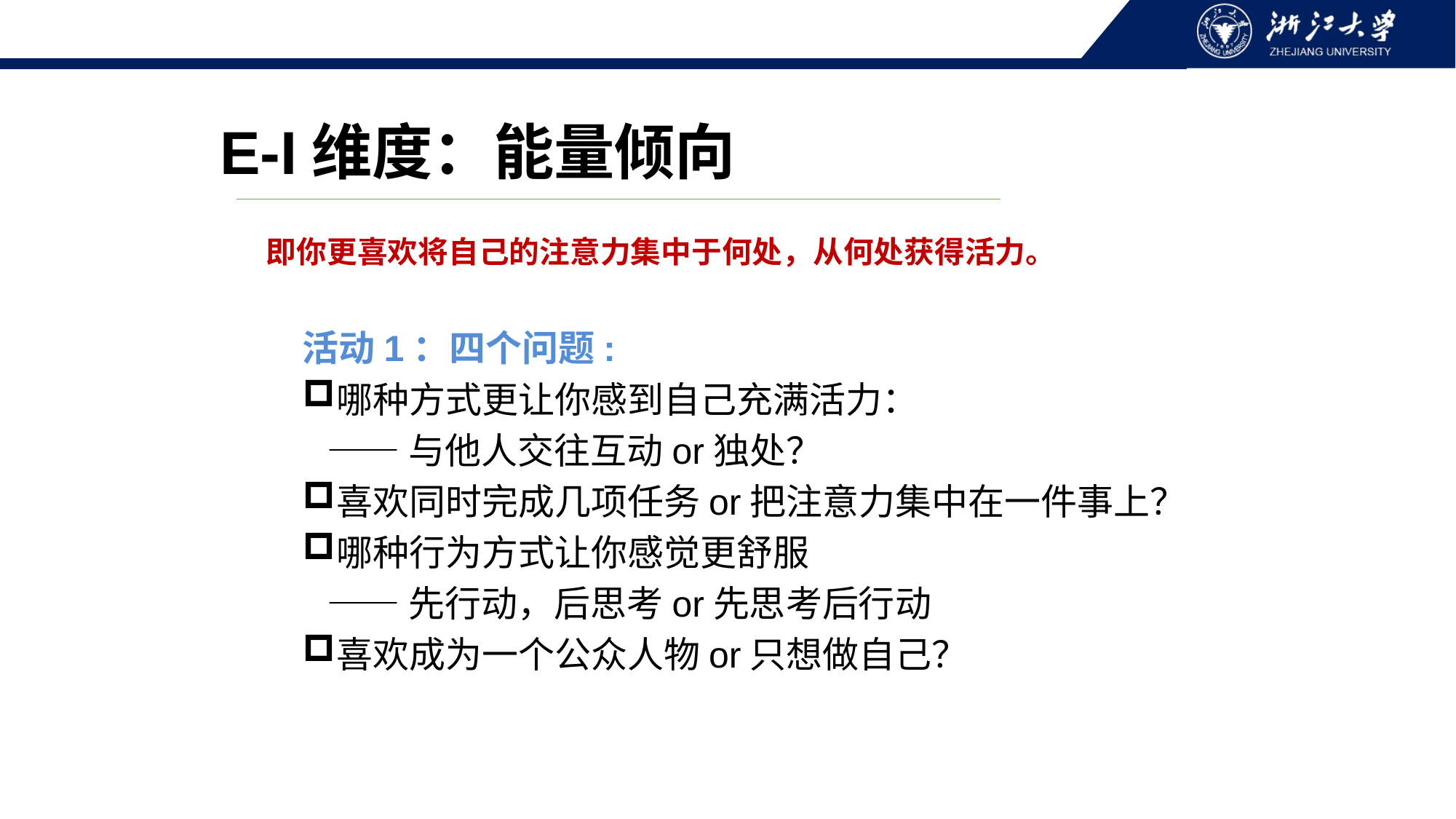

E-I维度：能量倾向
即你更喜欢将自己的注意力集中于何处，从何处获得活力。
活动1：四个问题:
哪种方式更让你感到自己充满活力：
   ——与他人交往互动or独处？
喜欢同时完成几项任务or把注意力集中在一件事上？
哪种行为方式让你感觉更舒服
   ——先行动，后思考or先思考后行动
喜欢成为一个公众人物or只想做自己？